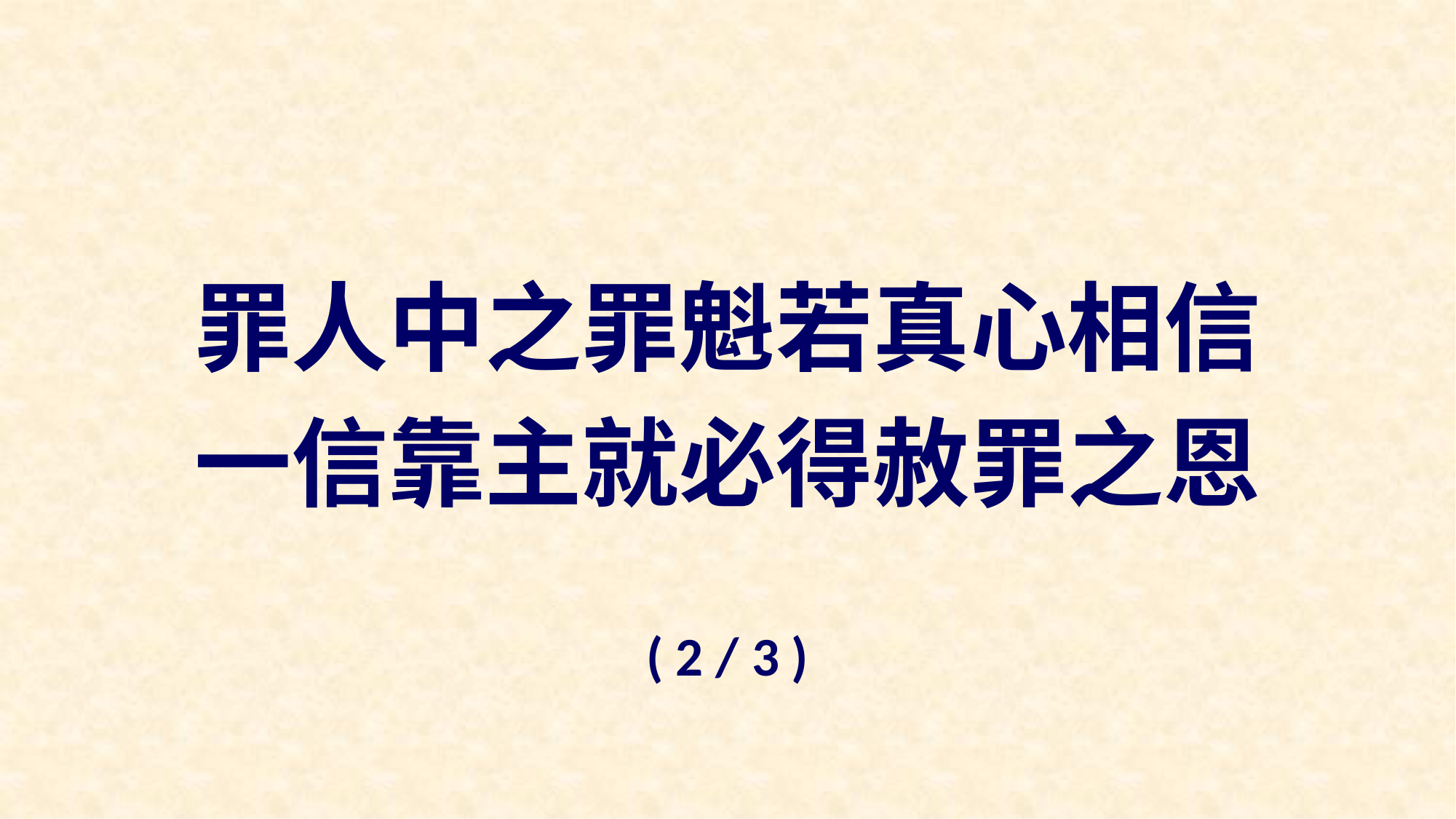

罪人中之罪魁若真心相信
一信靠主就必得赦罪之恩
( 2 / 3 )